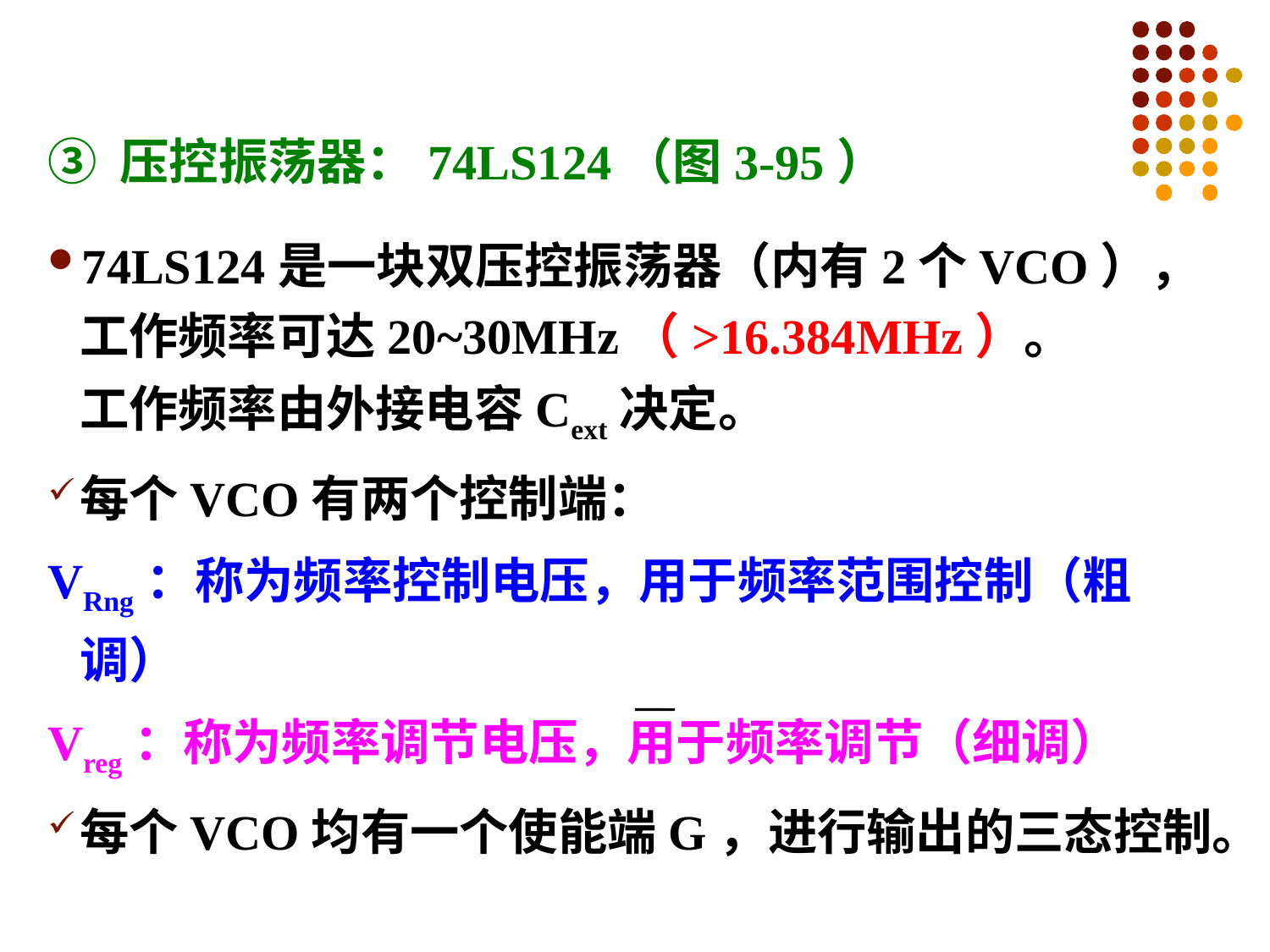

# ③ 压控振荡器：74LS124（图3-95）
74LS124是一块双压控振荡器（内有2个VCO），
工作频率可达20~30MHz（>16.384MHz）。
工作频率由外接电容Cext决定。
每个VCO有两个控制端：
VRng：称为频率控制电压，用于频率范围控制（粗调）
Vreg：称为频率调节电压，用于频率调节（细调）
每个VCO均有一个使能端G，进行输出的三态控制。